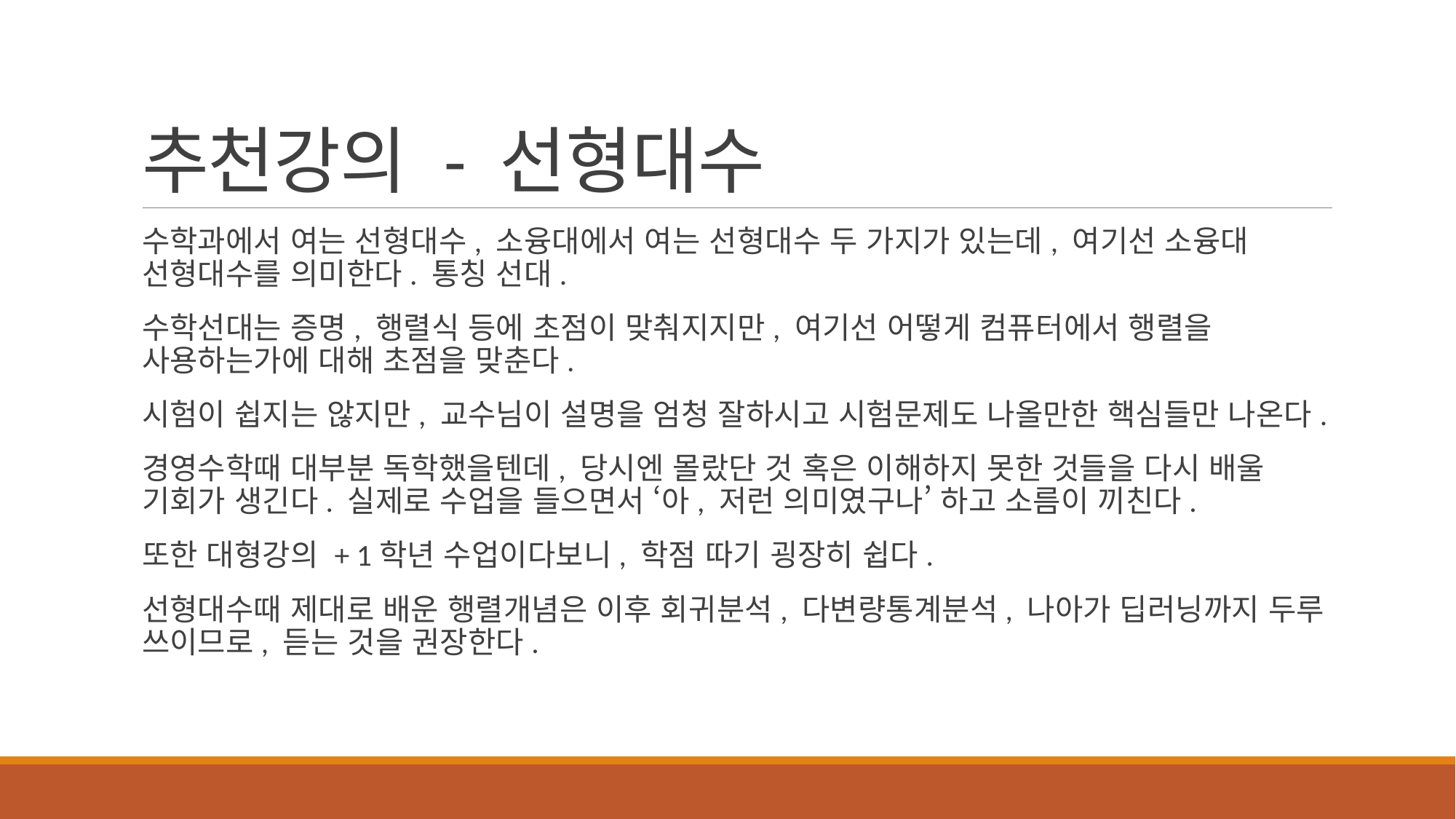

# 추천강의 - 선형대수
수학과에서 여는 선형대수, 소융대에서 여는 선형대수 두 가지가 있는데, 여기선 소융대 선형대수를 의미한다. 통칭 선대.
수학선대는 증명, 행렬식 등에 초점이 맞춰지지만, 여기선 어떻게 컴퓨터에서 행렬을 사용하는가에 대해 초점을 맞춘다.
시험이 쉽지는 않지만, 교수님이 설명을 엄청 잘하시고 시험문제도 나올만한 핵심들만 나온다.
경영수학때 대부분 독학했을텐데, 당시엔 몰랐단 것 혹은 이해하지 못한 것들을 다시 배울 기회가 생긴다. 실제로 수업을 들으면서 ‘아, 저런 의미였구나’ 하고 소름이 끼친다.
또한 대형강의 + 1학년 수업이다보니, 학점 따기 굉장히 쉽다.
선형대수때 제대로 배운 행렬개념은 이후 회귀분석, 다변량통계분석, 나아가 딥러닝까지 두루 쓰이므로, 듣는 것을 권장한다.